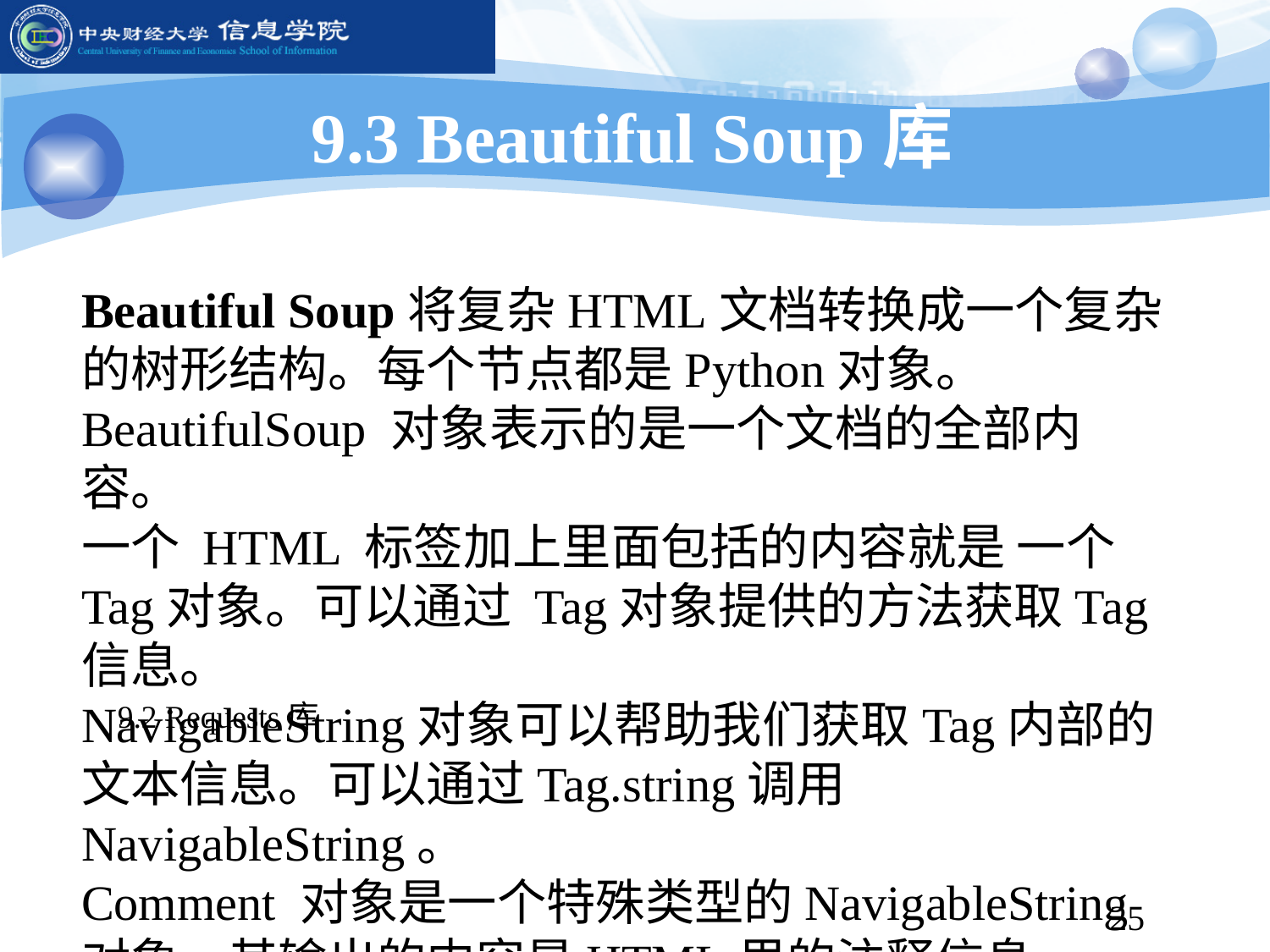

9.3 Beautiful Soup库
Beautiful Soup将复杂HTML文档转换成一个复杂的树形结构。每个节点都是Python对象。
BeautifulSoup 对象表示的是一个文档的全部内容。
一个 HTML 标签加上里面包括的内容就是 一个Tag对象。可以通过 Tag对象提供的方法获取Tag信息。
NavigableString对象可以帮助我们获取Tag内部的文本信息。可以通过Tag.string调用NavigableString。
Comment 对象是一个特殊类型的NavigableString 对象，其输出的内容是HTML里的注释信息。
9.2 Requests库